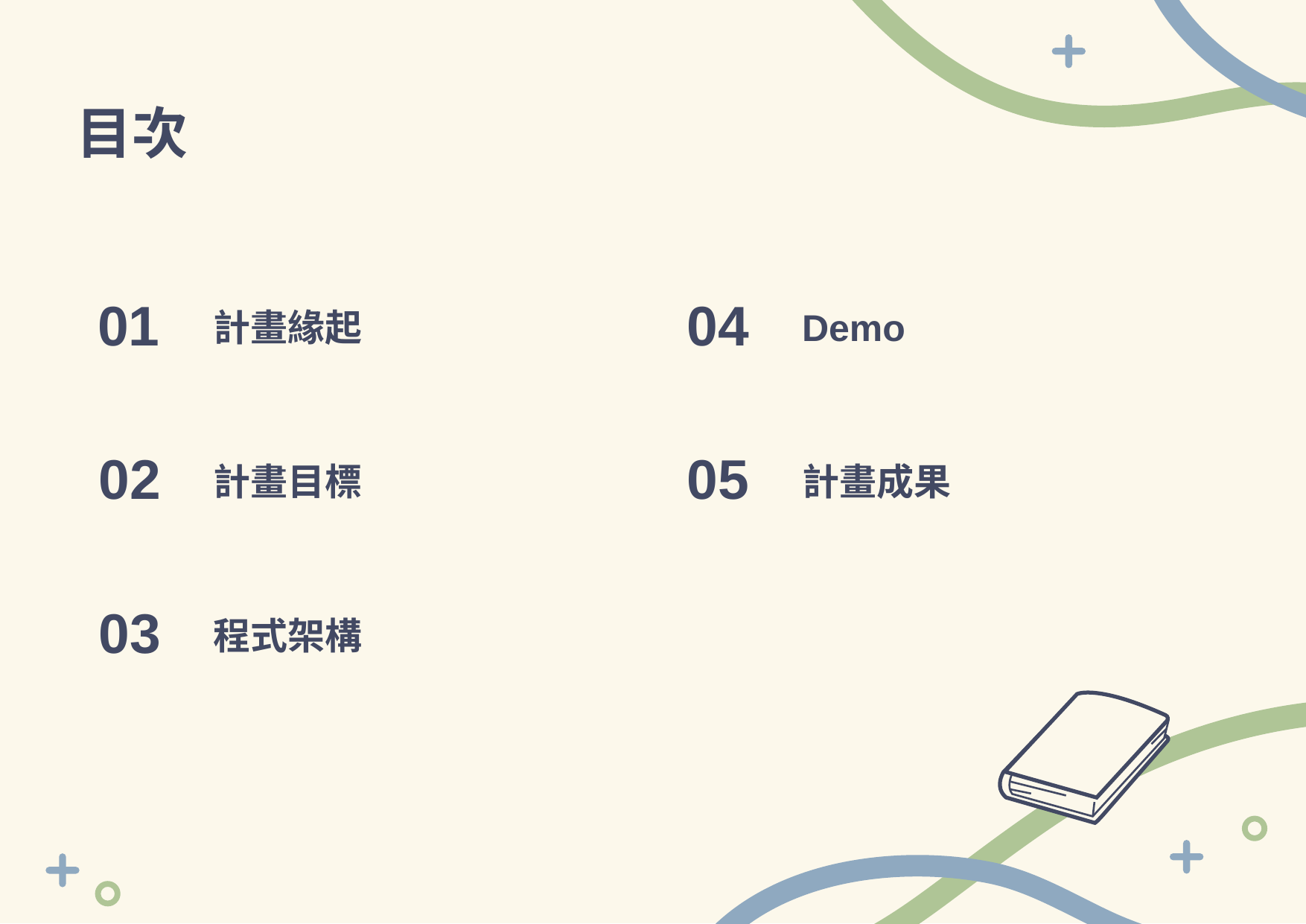

# 目次
計畫緣起
Demo
01
04
計畫目標
計畫成果
02
05
程式架構
03